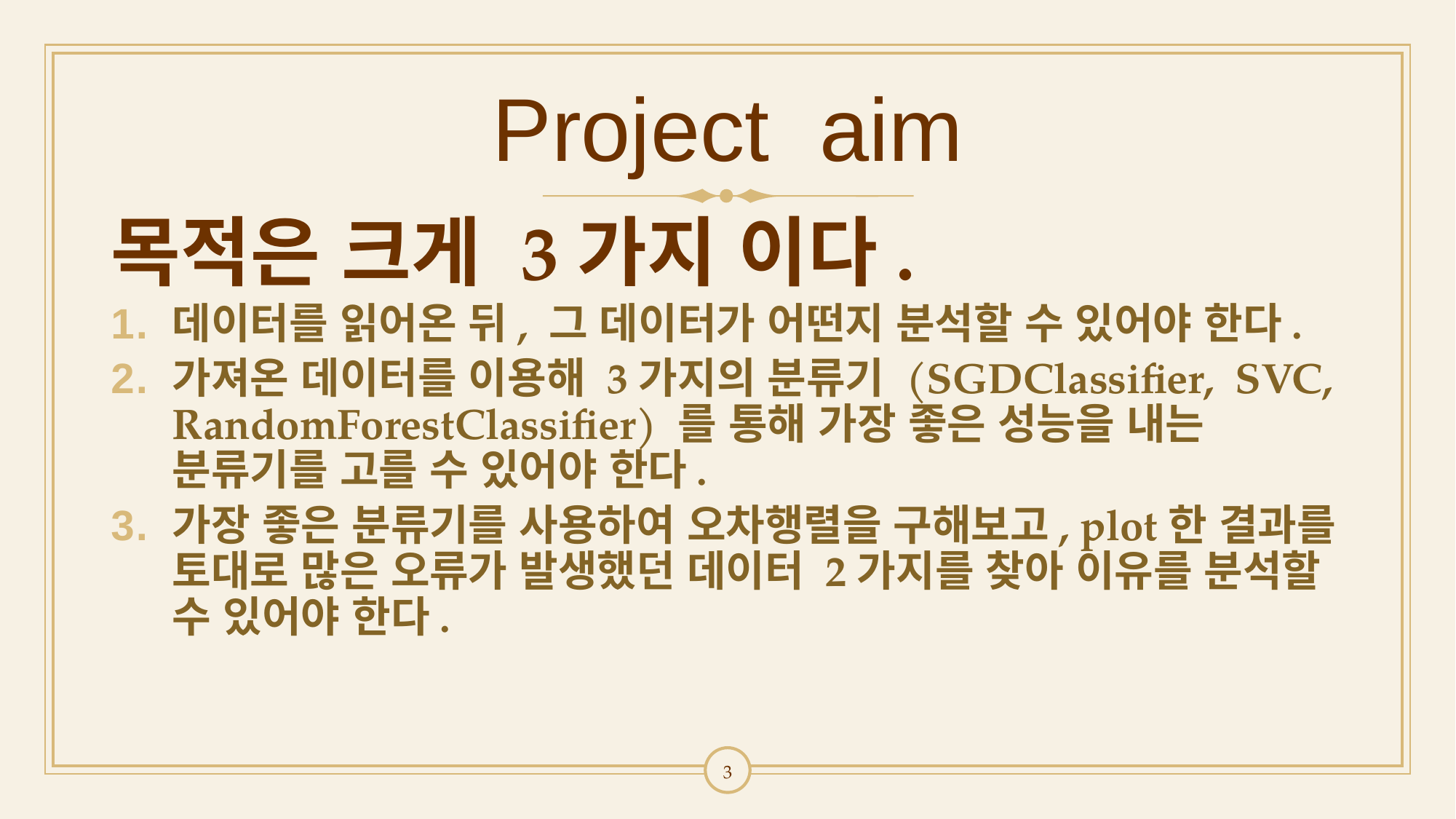

# Project  aim
목적은 크게 3가지 이다.
데이터를 읽어온 뒤, 그 데이터가 어떤지 분석할 수 있어야 한다.
가져온 데이터를 이용해 3가지의 분류기 (SGDClassifier,  SVC, RandomForestClassifier) 를 통해 가장 좋은 성능을 내는 분류기를 고를 수 있어야 한다.
가장 좋은 분류기를 사용하여 오차행렬을 구해보고, plot한 결과를 토대로 많은 오류가 발생했던 데이터 2가지를 찾아 이유를 분석할 수 있어야 한다.

3